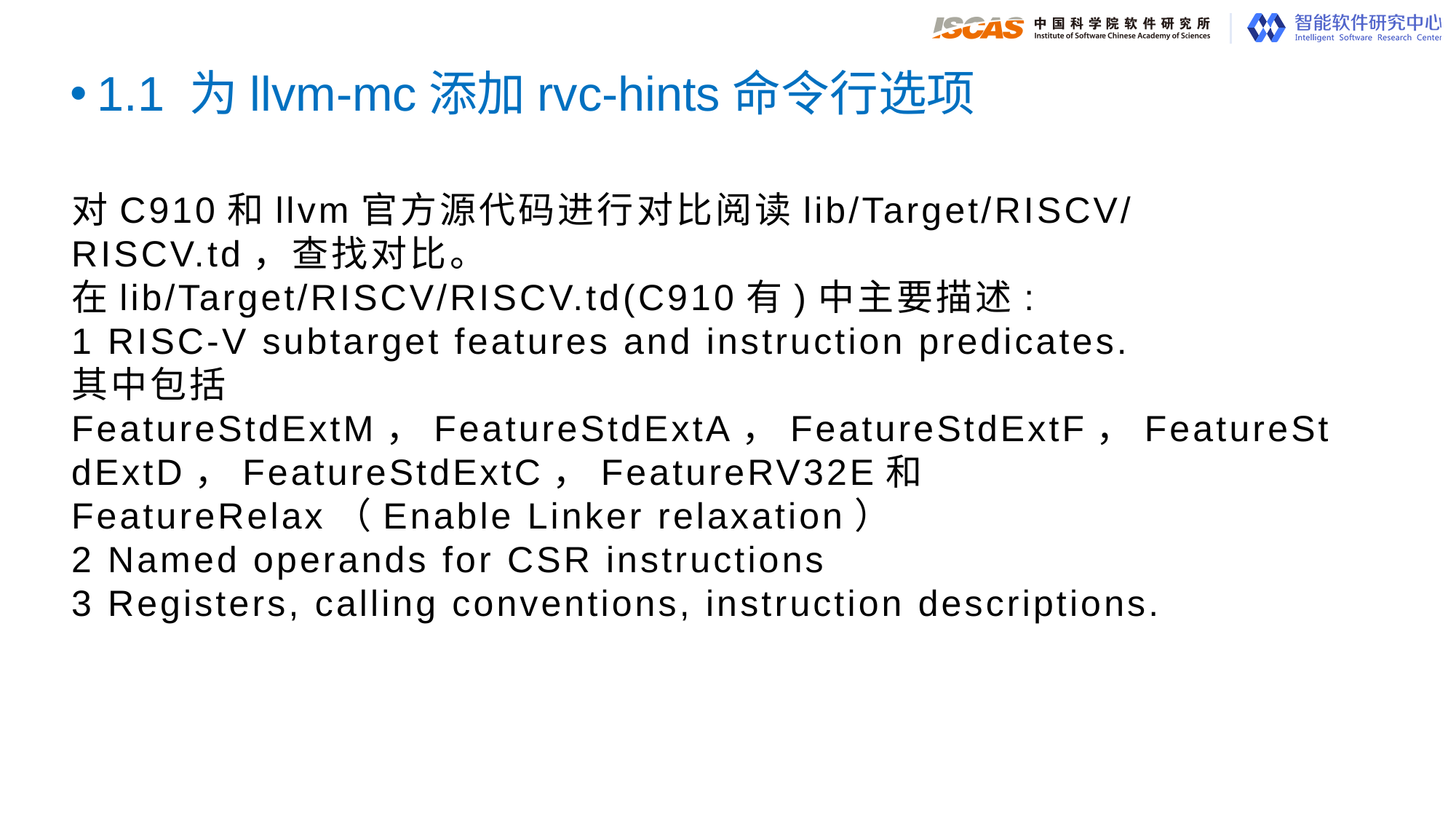

1.1 为llvm-mc添加rvc-hints命令行选项
对C910和llvm官方源代码进行对比阅读lib/Target/RISCV/RISCV.td，查找对比。
在lib/Target/RISCV/RISCV.td(C910有)中主要描述:
1 RISC-V subtarget features and instruction predicates.
其中包括FeatureStdExtM，FeatureStdExtA，FeatureStdExtF，FeatureStdExtD，FeatureStdExtC，FeatureRV32E和FeatureRelax（Enable Linker relaxation）
2 Named operands for CSR instructions
3 Registers, calling conventions, instruction descriptions.